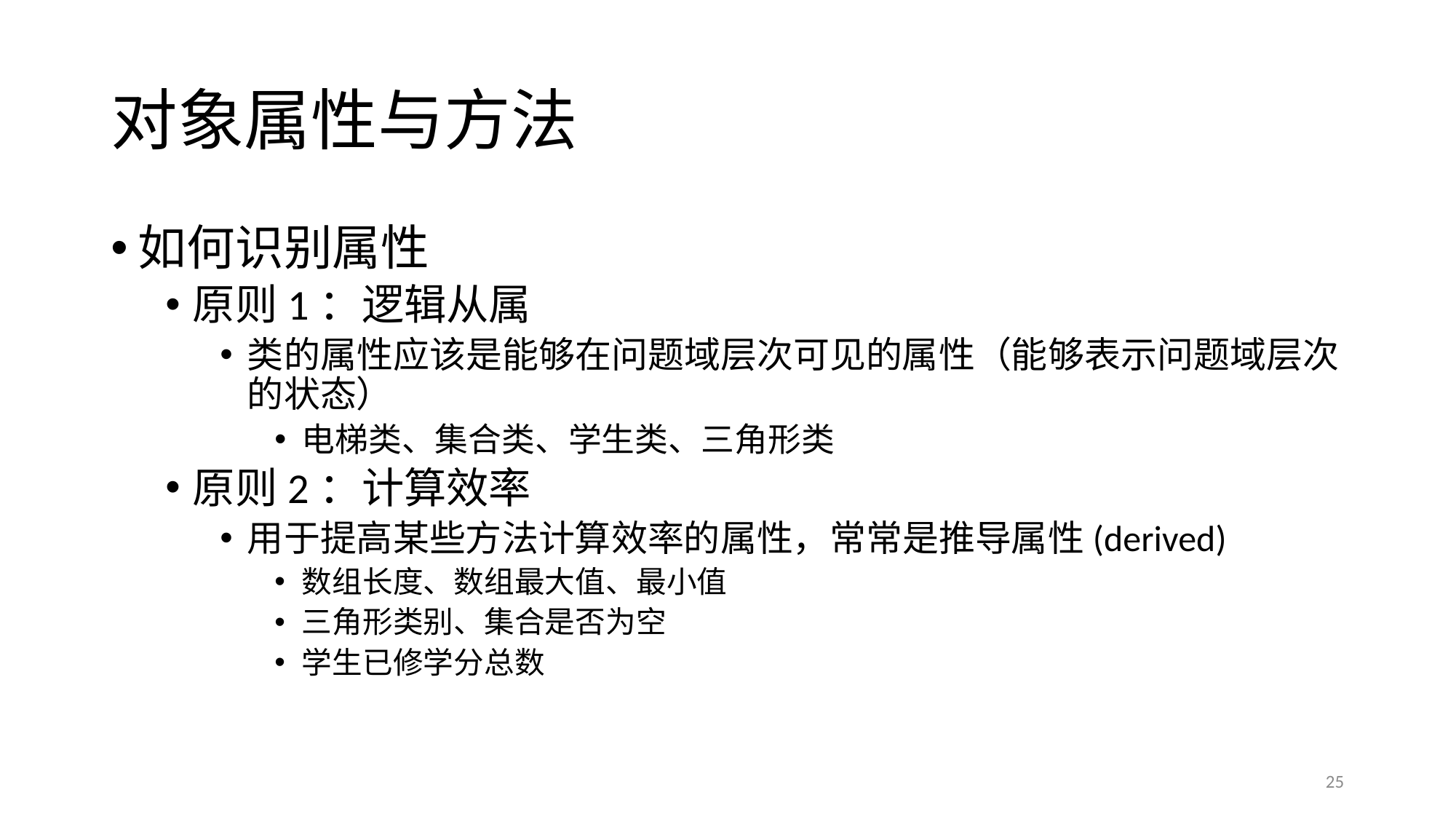

# 对象属性与方法
如何识别属性
原则1：逻辑从属
类的属性应该是能够在问题域层次可见的属性（能够表示问题域层次的状态）
电梯类、集合类、学生类、三角形类
原则2：计算效率
用于提高某些方法计算效率的属性，常常是推导属性(derived)
数组长度、数组最大值、最小值
三角形类别、集合是否为空
学生已修学分总数
25